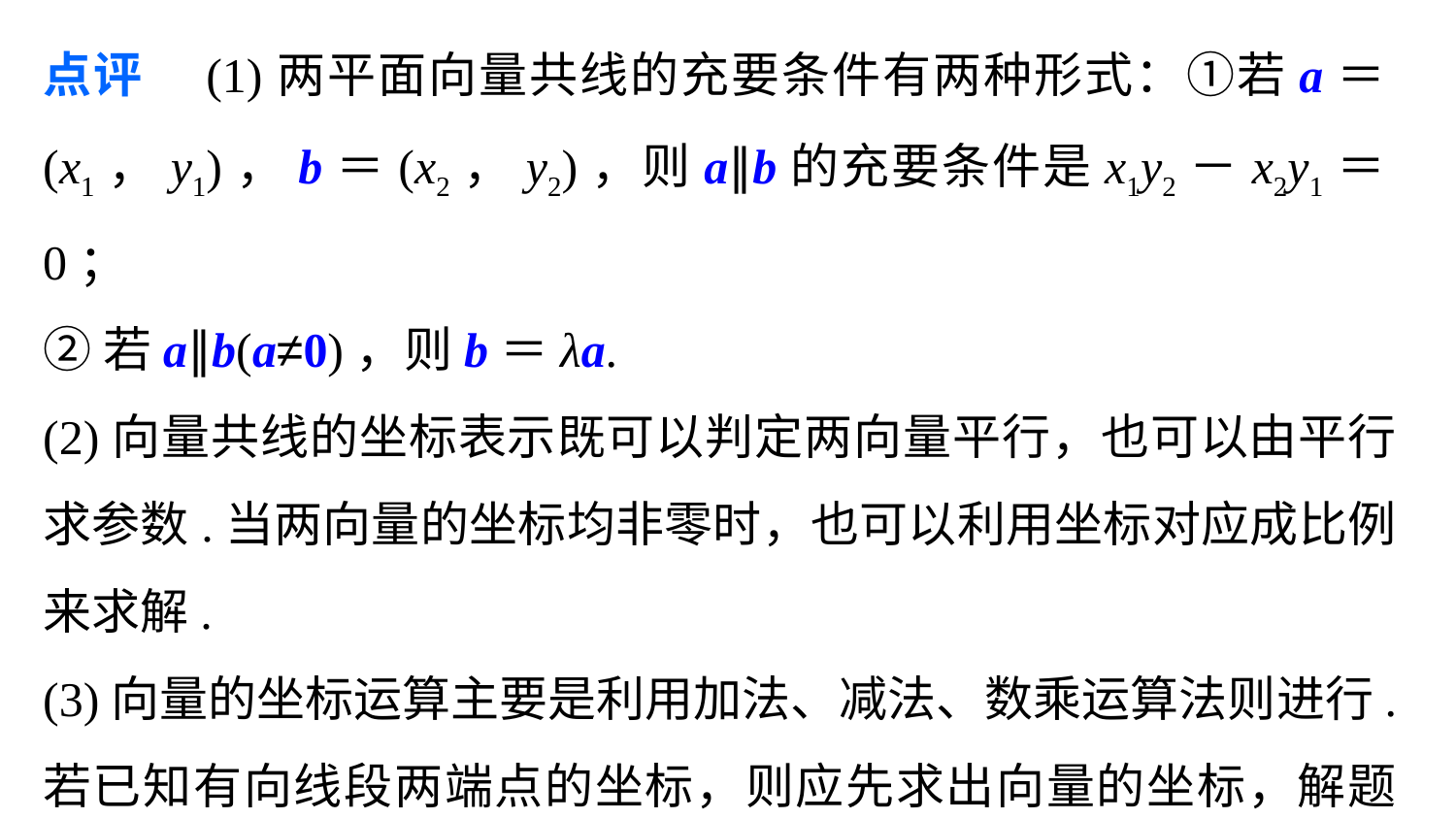

点评　(1)两平面向量共线的充要条件有两种形式：①若a＝(x1，y1)，b＝(x2，y2)，则a∥b的充要条件是x1y2－x2y1＝0；
②若a∥b(a≠0)，则b＝λa.
(2)向量共线的坐标表示既可以判定两向量平行，也可以由平行求参数.当两向量的坐标均非零时，也可以利用坐标对应成比例来求解.
(3)向量的坐标运算主要是利用加法、减法、数乘运算法则进行.若已知有向线段两端点的坐标，则应先求出向量的坐标，解题过程中要注意方程思想的运用及正确使用运算法则.